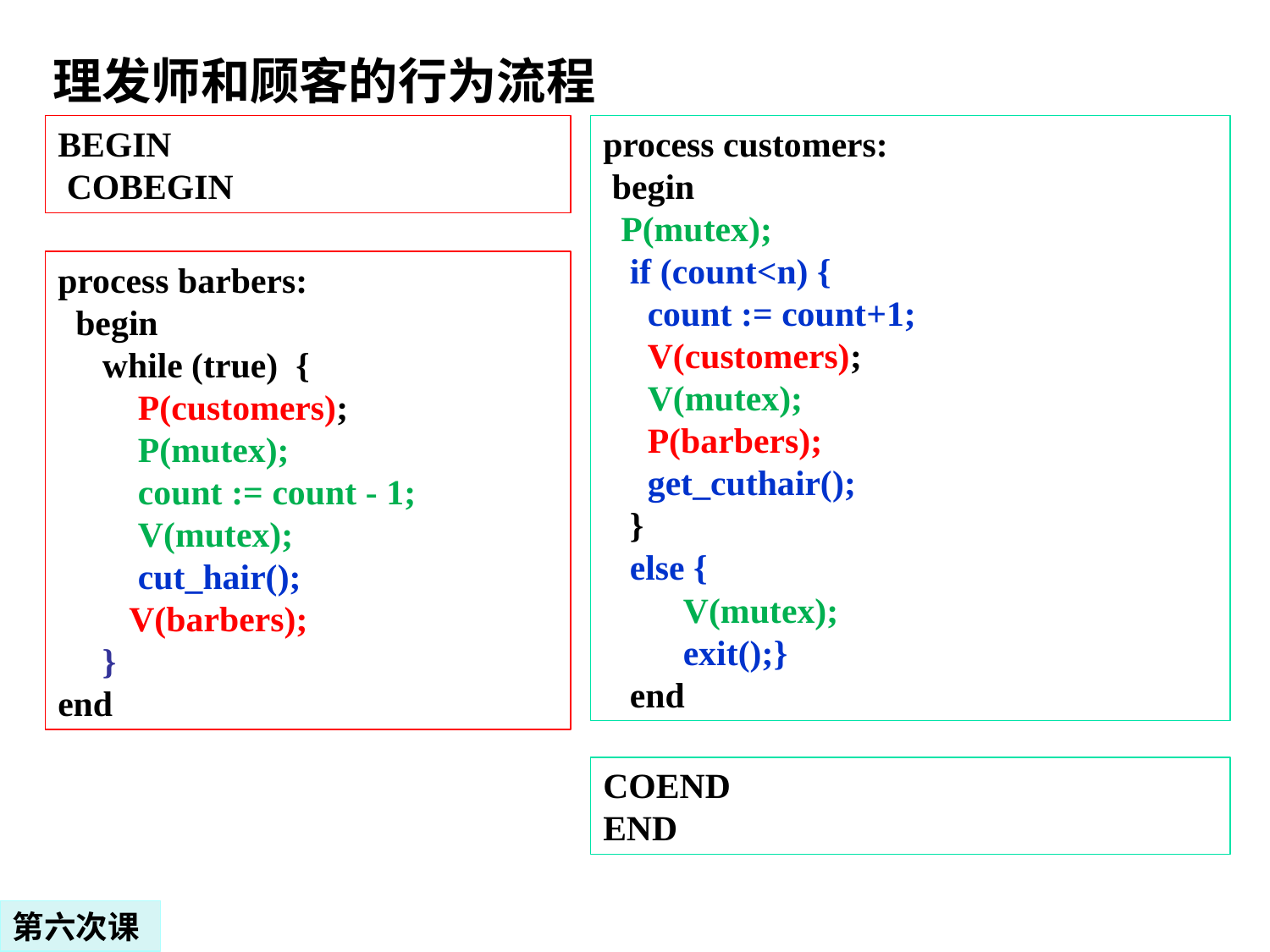

理发师和顾客的行为流程
BEGIN
 COBEGIN
process customers:
 begin
  P(mutex);
   if (count<n) {
     count := count+1;
     V(customers);
     V(mutex);
     P(barbers);
     get_cuthair();
   }
   else {
         V(mutex);
         exit();}
   end
process barbers:
  begin
     while (true)  {
         P(customers);
         P(mutex);
         count := count - 1;
         V(mutex);
         cut_hair();
        V(barbers);
     }
end
COEND
END
124
第六次课